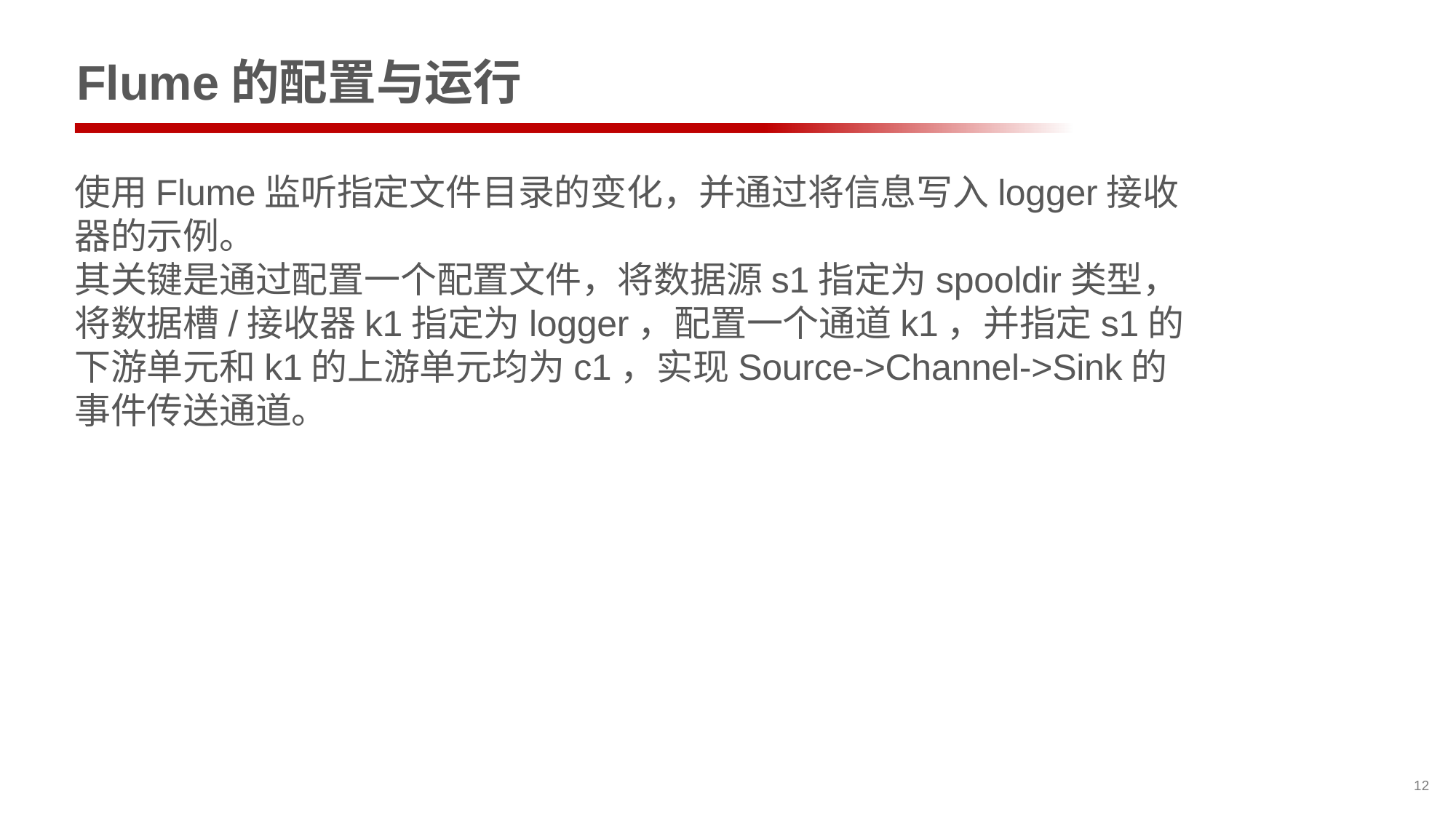

# Flume的配置与运行

使用Flume监听指定文件目录的变化，并通过将信息写入logger接收器的示例。
其关键是通过配置一个配置文件，将数据源s1指定为spooldir类型，将数据槽/接收器k1指定为logger，配置一个通道k1，并指定s1的下游单元和k1的上游单元均为c1，实现Source->Channel->Sink的事件传送通道。
12